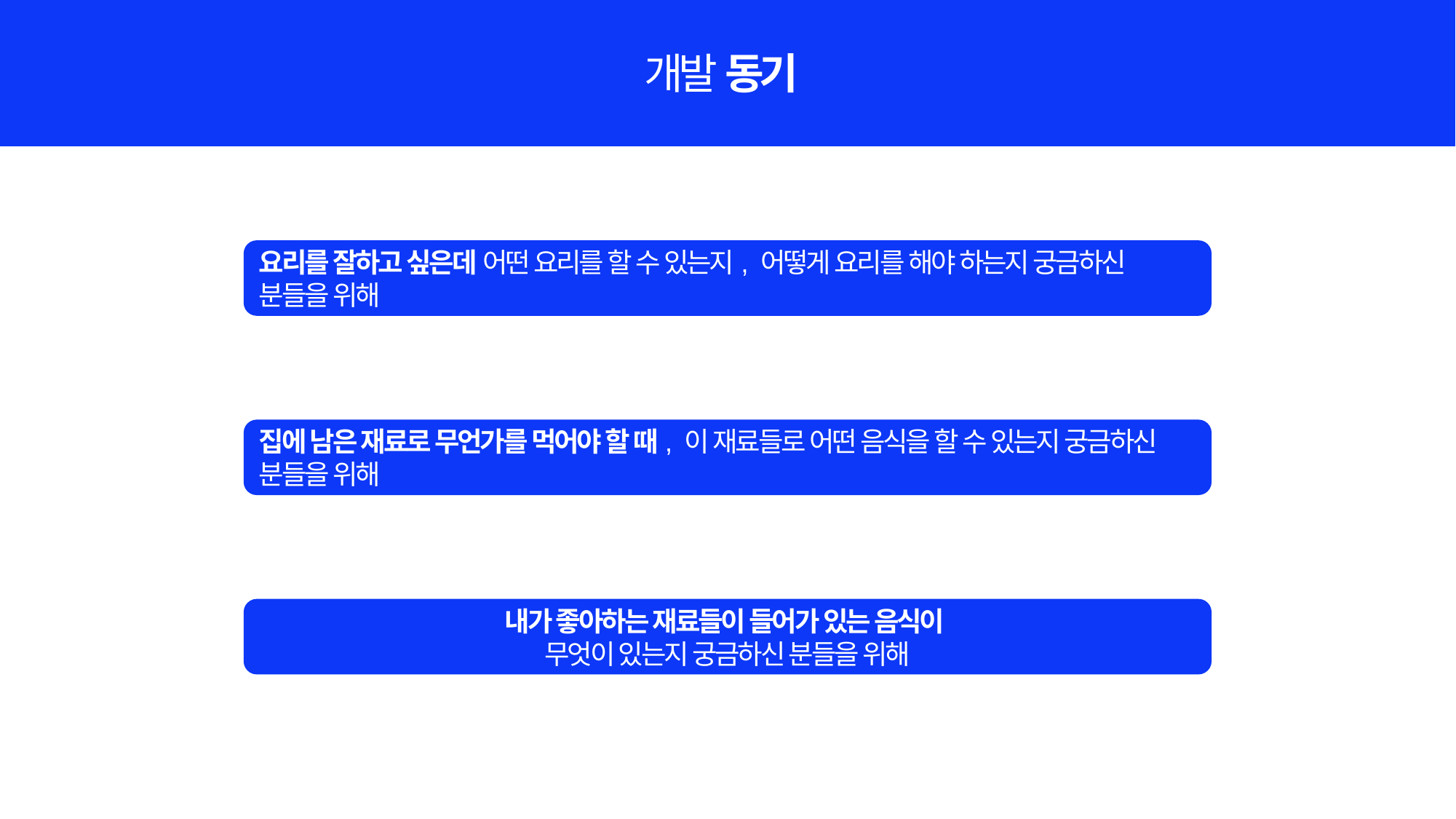

개발 동기
요리를 잘하고 싶은데 어떤 요리를 할 수 있는지, 어떻게 요리를 해야 하는지 궁금하신 분들을 위해
집에 남은 재료로 무언가를 먹어야 할 때, 이 재료들로 어떤 음식을 할 수 있는지 궁금하신 분들을 위해
내가 좋아하는 재료들이 들어가 있는 음식이
무엇이 있는지 궁금하신 분들을 위해